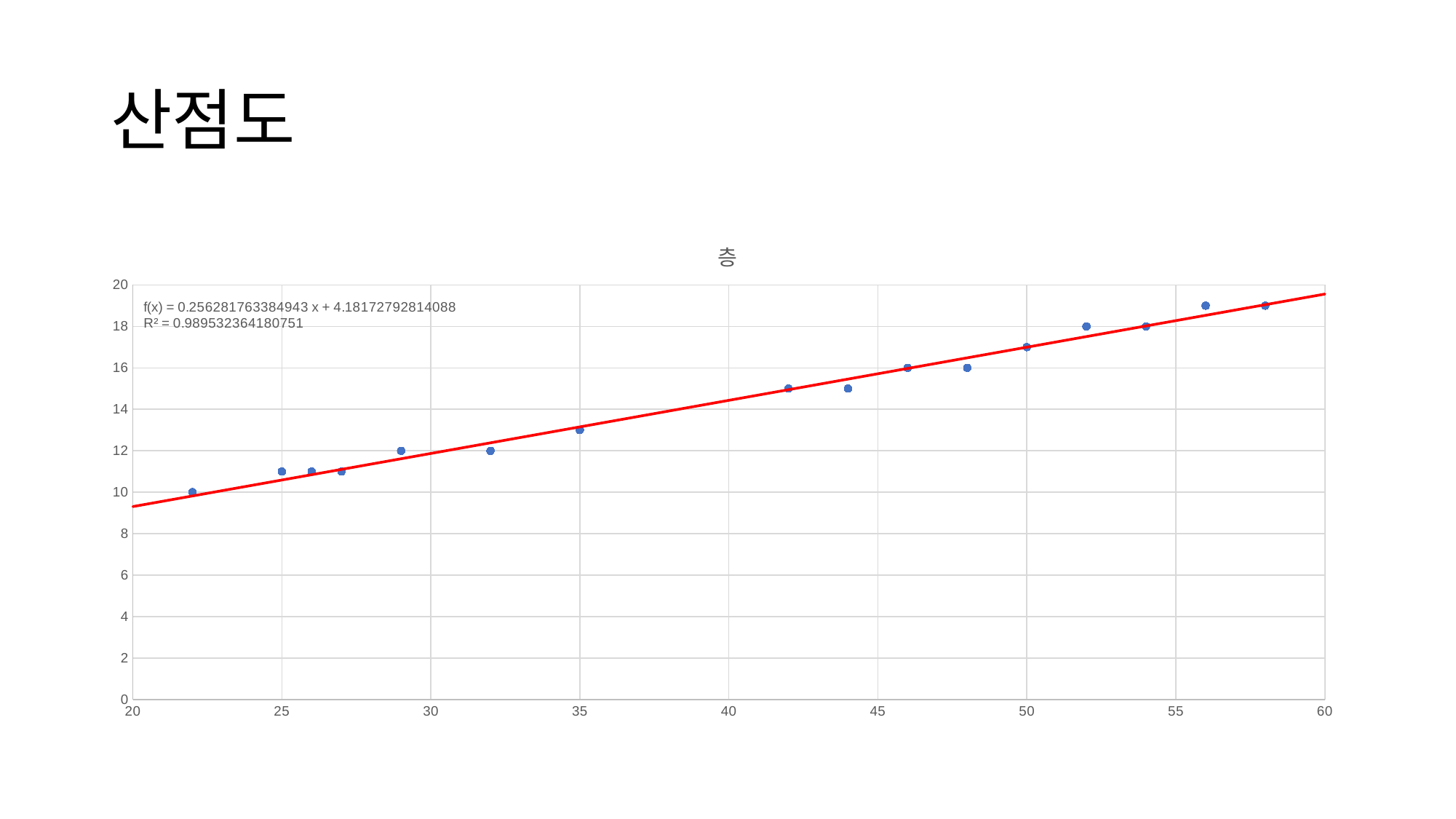

# 산점도

### Chart:

| Category | 층 |
|---|---|